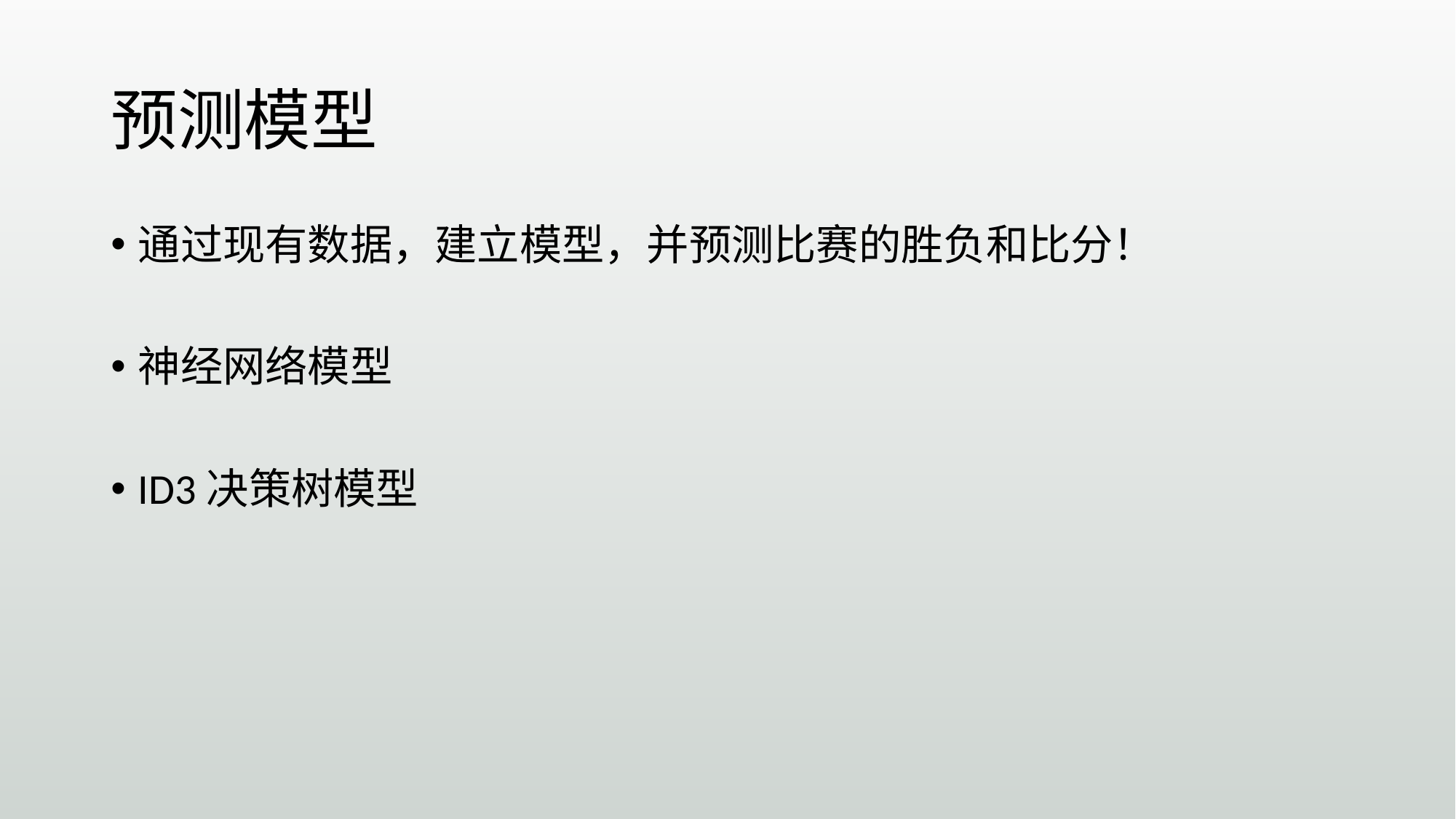

# 预测模型
通过现有数据，建立模型，并预测比赛的胜负和比分！

神经网络模型

ID3决策树模型